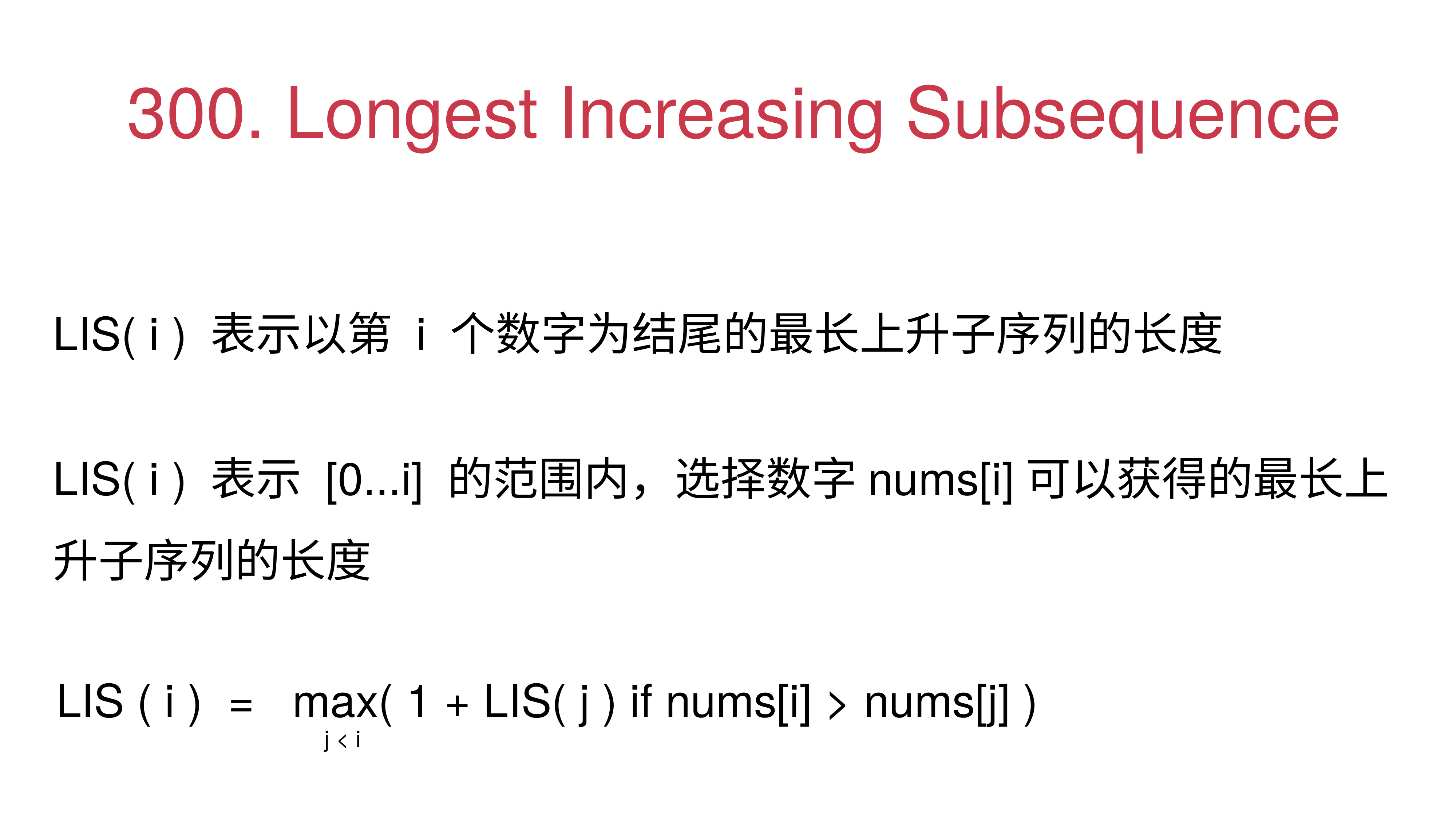

# 300. Longest Increasing Subsequence
LIS( i ) 表示以第 i 个数字为结尾的最长上升子序列的长度
LIS( i ) 表示 [0...i] 的范围内，选择数字nums[i]可以获得的最长上升子序列的长度
LIS ( i )  =   max( 1 + LIS( j ) if nums[i] > nums[j] )
j < i